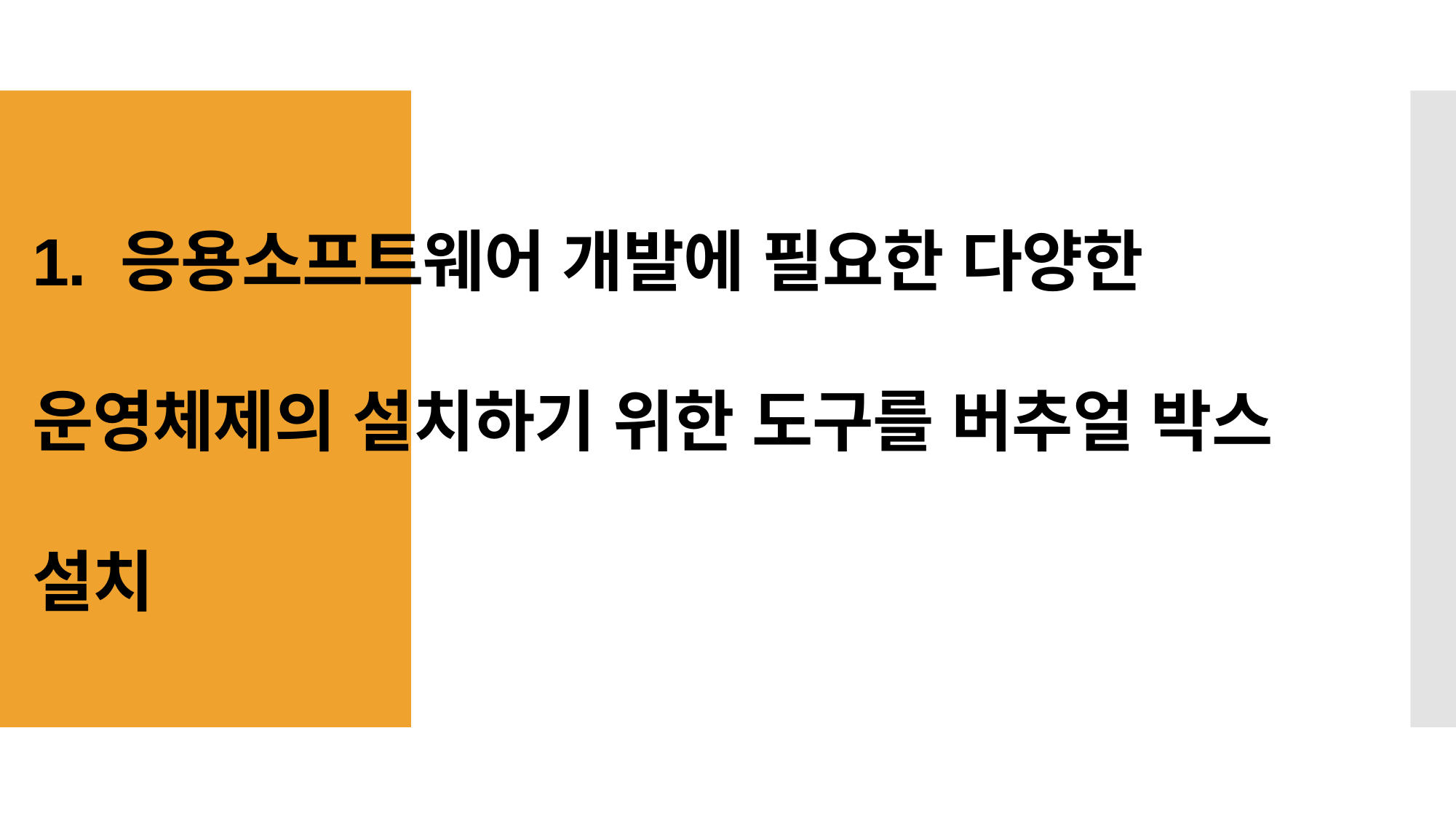

# 1. 응용소프트웨어 개발에 필요한 다양한 운영체제의 설치하기 위한 도구를 버추얼 박스 설치